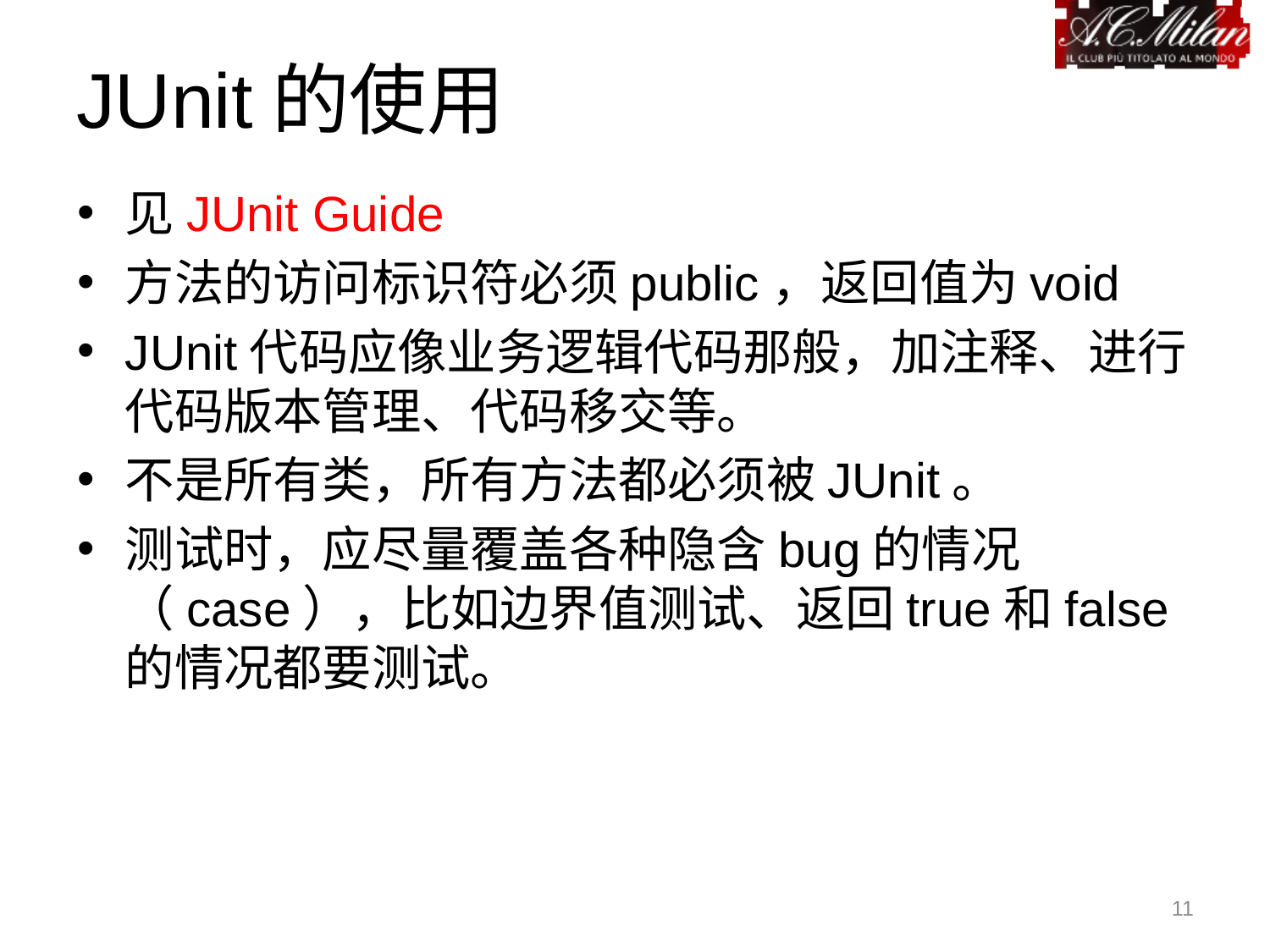

# JUnit的使用
见JUnit Guide
方法的访问标识符必须public，返回值为void
JUnit代码应像业务逻辑代码那般，加注释、进行代码版本管理、代码移交等。
不是所有类，所有方法都必须被JUnit。
测试时，应尽量覆盖各种隐含bug的情况（case），比如边界值测试、返回true和false的情况都要测试。

11